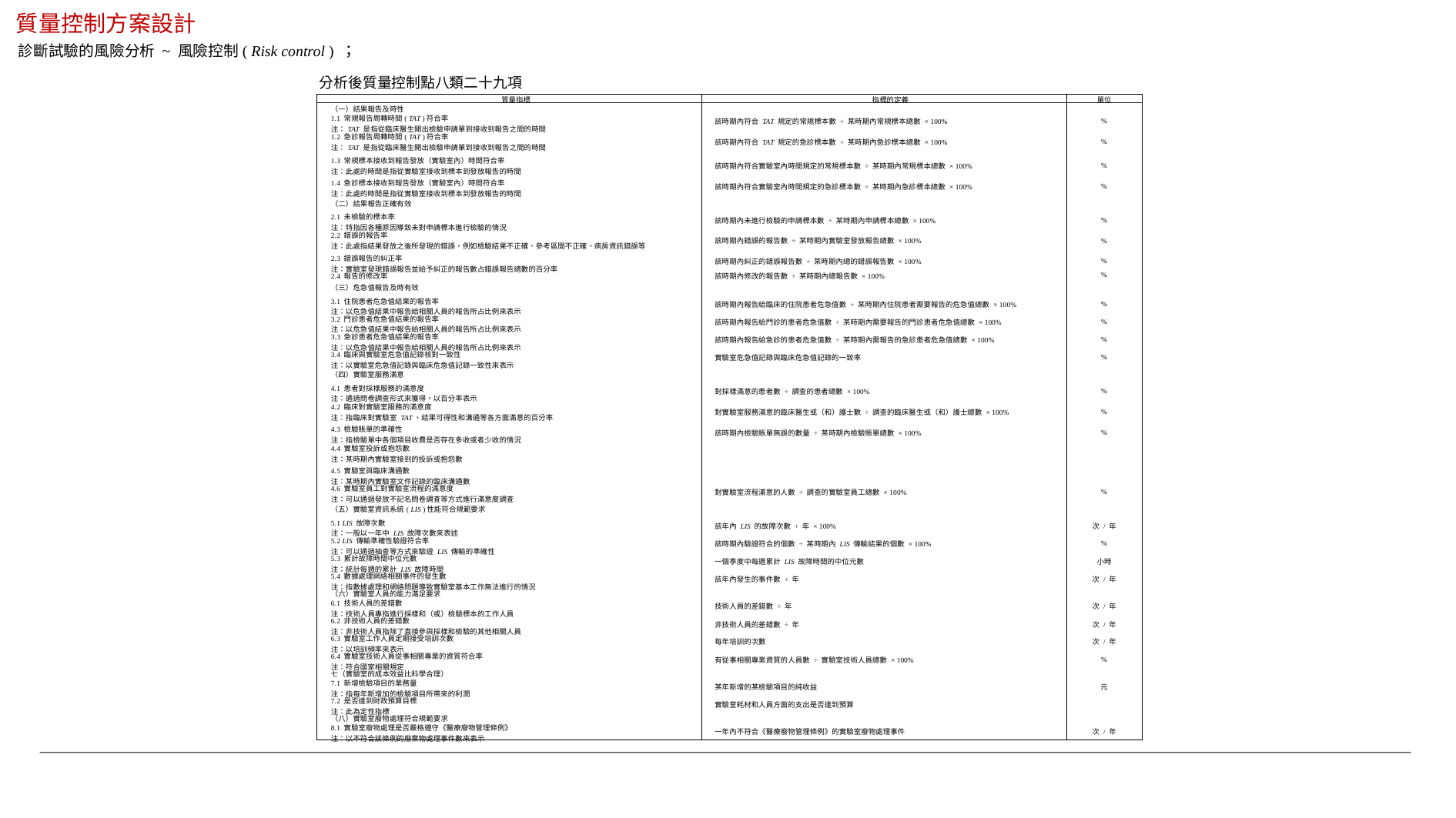

質量控制方案設計
診斷試驗的風險分析 ~ 風險控制( Risk control ) ；
分析後質量控制點八類二十九項
|  | 質量指標 |  | 指標的定義 | 單位 |
| --- | --- | --- | --- | --- |
|  | （一）結果報告及時性 |  |  |  |
|  | 1.1 常規報告周轉時間( TAT )符合率 注：TAT 是指從臨床醫生開出檢驗申請單到接收到報告之間的時間 |  | 該時期內符合 TAT 規定的常規標本數 ÷ 某時期內常規標本總數 × 100% | % |
|  | 1.2 急診報告周轉時間( TAT )符合率 注：TAT 是指從臨床醫生開出檢驗申請單到接收到報告之間的時間 |  | 該時期內符合 TAT 規定的急診標本數 ÷ 某時期內急診標本總數 × 100% | % |
|  | 1.3 常規標本接收到報告發放（實驗室內）時間符合率 注：此處的時間是指從實驗室接收到標本到發放報告的時間 |  | 該時期內符合實驗室內時間規定的常規標本數 ÷ 某時期內常規標本總數 × 100% | % |
|  | 1.4 急診標本接收到報告發放（實驗室內）時間符合率 注：此處的時間是指從實驗室接收到標本到發放報告的時間 |  | 該時期內符合實驗室內時間規定的急診標本數 ÷ 某時期內急診標本總數 × 100% | % |
|  | （二）結果報告正確有效 |  |  |  |
|  | 2.1 未檢驗的標本率 注：特指因各種原因導致未對申請標本進行檢驗的情況 |  | 該時期內未進行檢驗的申請標本數 ÷ 某時期內申請標本總數 × 100% | % |
|  | 2.2 錯誤的報告率 注：此處指結果發放之後所發現的錯誤，例如檢驗結果不正確、參考區間不正確、病房資訊錯誤等 |  | 該時期內錯誤的報告數 ÷ 某時期內實驗室發放報告總數 × 100% | % |
|  | 2.3 錯誤報告的糾正率 注：實驗室發現錯誤報告並給予糾正的報告數占錯誤報告總數的百分率 |  | 該時期內糾正的錯誤報告數 ÷ 某時期內總的錯誤報告數 × 100% | % |
|  | 2.4 報告的修改率 |  | 該時期內修改的報告數 ÷ 某時期內總報告數 × 100% | % |
|  | （三）危急值報告及時有效 |  |  |  |
|  | 3.1 住院患者危急值結果的報告率 注：以危急值結果中報告給相關人員的報告所占比例來表示 |  | 該時期內報告給臨床的住院患者危急值數 ÷ 某時期內住院患者需要報告的危急值總數 × 100% | % |
|  | 3.2 門診患者危急值結果的報告率 注：以危急值結果中報告給相關人員的報告所占比例來表示 |  | 該時期內報告給門診的患者危急值數 ÷ 某時期內需要報告的門診患者危急值總數 × 100% | % |
|  | 3.3 急診患者危急值結果的報告率 注：以危急值結果中報告給相關人員的報告所占比例來表示 |  | 該時期內報告給急診的患者危急值數 ÷ 某時期內需報告的急診患者危急值總數 × 100% | % |
|  | 3.4 臨床與實驗室危急值記錄核對一致性 注：以實驗室危急值記錄與臨床危急值記錄一致性來表示 |  | 實驗室危急值記錄與臨床危急值記錄的一致率 | % |
|  | （四）實驗室服務滿意 |  |  |  |
|  | 4.1 患者對採樣服務的滿意度 注：通過問卷調查形式來獲得，以百分率表示 |  | 對採樣滿意的患者數 ÷ 調查的患者總數 × 100% | % |
|  | 4.2 臨床對實驗室服務的滿意度 注：指臨床對實驗室 TAT、結果可得性和溝通等各方面滿意的百分率 |  | 對實驗室服務滿意的臨床醫生或（和）護士數 ÷ 調查的臨床醫生或（和）護士總數 × 100% | % |
|  | 4.3 檢驗賬單的準確性 注：指檢驗單中各個項目收費是否存在多收或者少收的情況 |  | 該時期內檢驗賬單無誤的數量 ÷ 某時期內檢驗賬單總數 × 100% | % |
|  | 4.4 實驗室投訴或抱怨數 注：某時期內實驗室接到的投訴或抱怨數 |  |  |  |
|  | 4.5 實驗室與臨床溝通數 注：某時期內實驗室文件記錄的臨床溝通數 |  |  |  |
|  | 4.6 實驗室員工對實驗室流程的滿意度 注：可以通過發放不記名問卷調查等方式進行滿意度調查 |  | 對實驗室流程滿意的人數 ÷ 調查的實驗室員工總數 × 100% | % |
|  | （五）實驗室資訊系統( LIS )性能符合規範要求 |  |  |  |
|  | 5.1 LIS 故障次數 注：一般以一年中 LIS 故障次數來表述 |  | 該年內 LIS 的故障次數 ÷ 年 × 100% | 次 / 年 |
|  | 5.2 LIS 傳輸準確性驗證符合率 注：可以通過抽查等方式來驗證 LIS 傳輸的準確性 |  | 該時期內驗證符合的個數 ÷ 某時期內 LIS 傳輸結果的個數 × 100% | % |
|  | 5.3 累計故障時間中位元數 注：統計每週的累計 LIS 故障時間 |  | 一個季度中每週累計 LIS 故障時間的中位元數 | 小時 |
|  | 5.4 數據處理網絡相關事件的發生數 注：指數據處理和網絡問題導致實驗室基本工作無法進行的情況 |  | 該年內發生的事件數 ÷ 年 | 次 / 年 |
|  | （六）實驗室人員的能力滿足要求 |  |  |  |
|  | 6.1 技術人員的差錯數 注：技術人員專指進行採樣和（或）檢驗標本的工作人員 |  | 技術人員的差錯數 ÷ 年 | 次 / 年 |
|  | 6.2 非技術人員的差錯數 注：非技術人員指除了直接參與採樣和檢驗的其他相關人員 |  | 非技術人員的差錯數 ÷ 年 | 次 / 年 |
|  | 6.3 實驗室工作人員定期接受培訓次數 注：以培訓頻率來表示 |  | 每年培訓的次數 | 次 / 年 |
|  | 6.4 實驗室技術人員從事相關專業的資質符合率 注：符合國家相關規定 |  | 有從事相關專業資質的人員數 ÷ 實驗室技術人員總數 × 100% | % |
|  | 七（實驗室的成本效益比科學合理） |  |  |  |
|  | 7.1 新增檢驗項目的業務量 注：指每年新增加的檢驗項目所帶來的利潤 |  | 某年新增的某檢驗項目的純收益 | 元 |
|  | 7.2 是否達到財政預算目標 注：此為定性指標 |  | 實驗室耗材和人員方面的支出是否達到預算 |  |
|  | （八）實驗室廢物處理符合規範要求 |  |  |  |
|  | 8.1 實驗室廢物處理是否嚴格遵守《醫療廢物管理條例》 注：以不符合該條例的廢棄物處理事件數來表示 |  | 一年內不符合《醫療廢物管理條例》的實驗室廢物處理事件 | 次 / 年 |